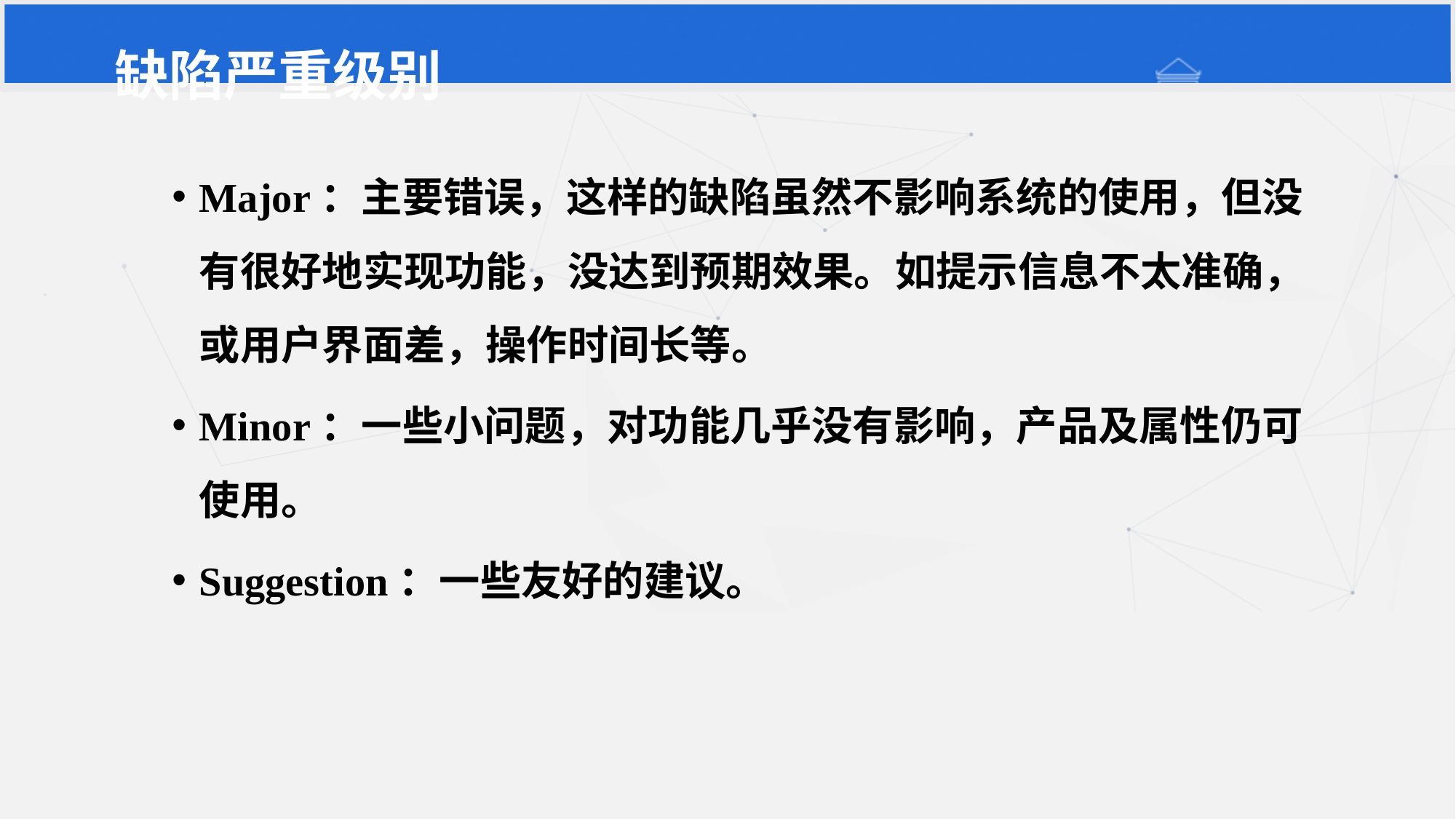

缺陷严重级别
Major：主要错误，这样的缺陷虽然不影响系统的使用，但没有很好地实现功能，没达到预期效果。如提示信息不太准确，或用户界面差，操作时间长等。
Minor：一些小问题，对功能几乎没有影响，产品及属性仍可使用。
Suggestion：一些友好的建议。